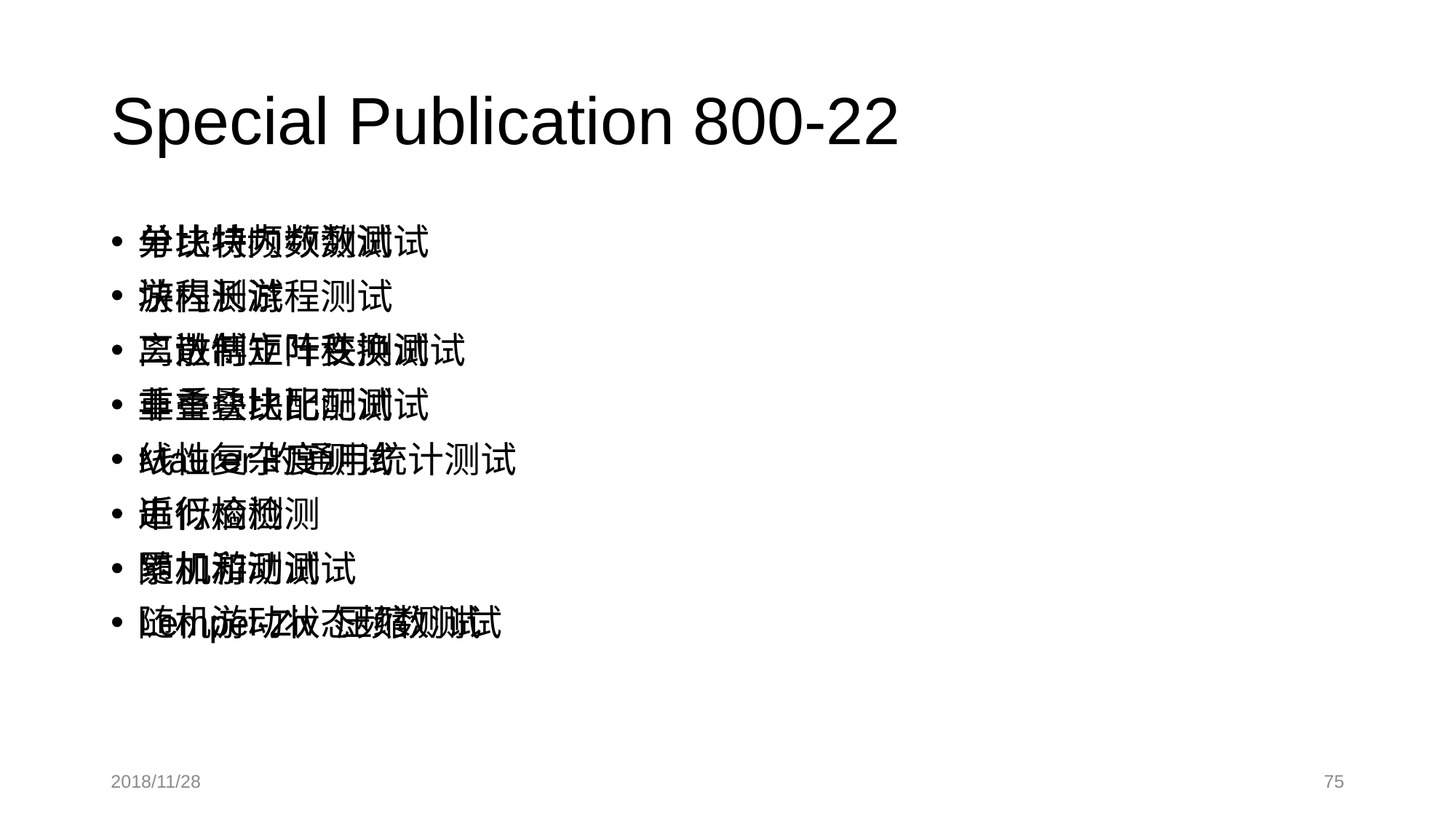

# Special Publication 800-22
单比特频数测试
游程测试
二进制矩阵秩测试
非重叠块比配测试
Maurer的通用统计测试
串行检测
累加和测试
Lempel-Ziv 压缩测试

分块块内频数测试
块内长游程测试
离散傅立叶变换测试
重叠块比配测试
线性复杂度测试
近似熵检测
随机游动测试
随机游动状态频数测试
2018/11/28
75